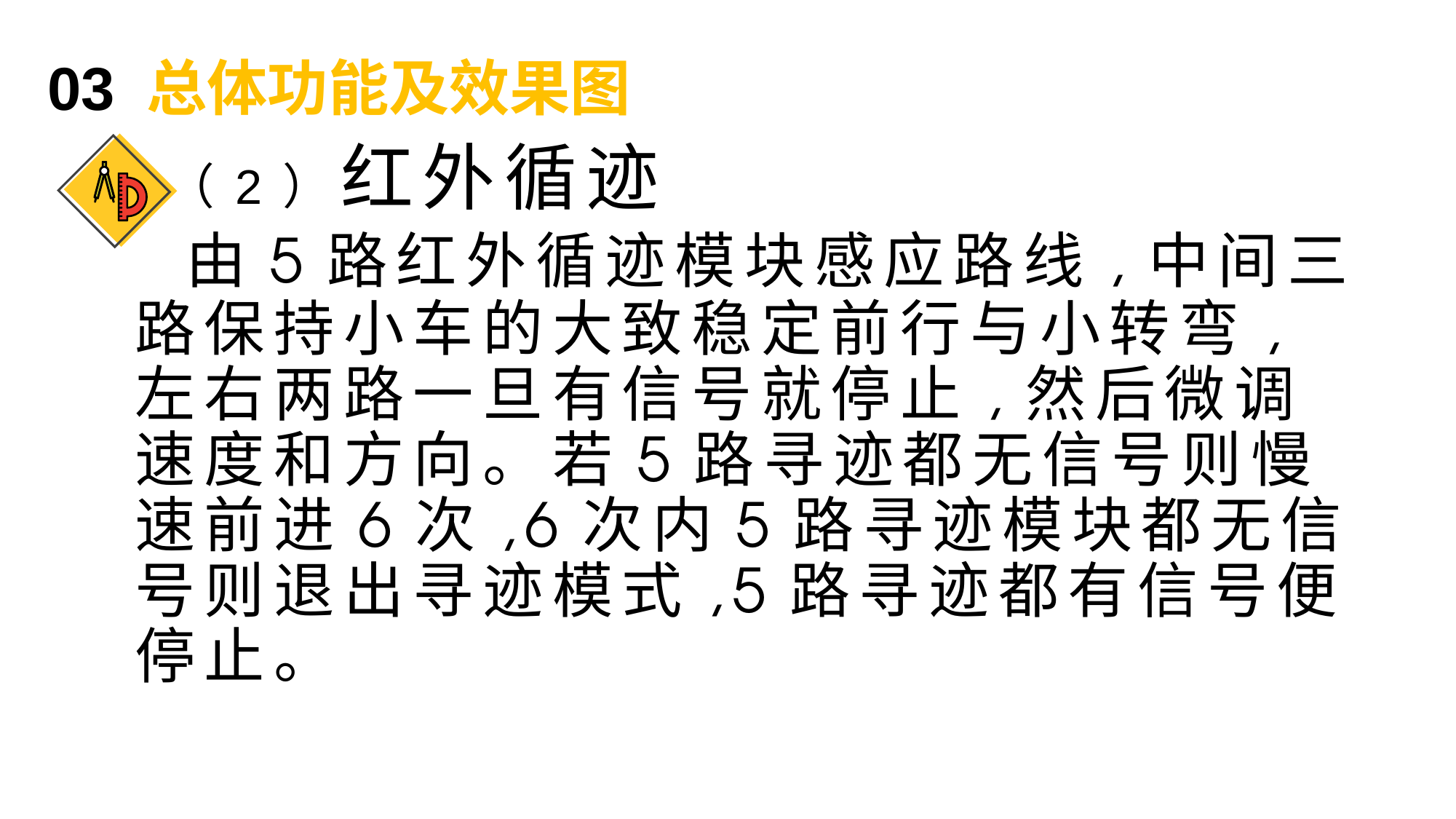

03 总体功能及效果图
# （2）红外循迹 由5路红外循迹模块感应路线,中间三路保持小车的大致稳定前行与小转弯,左右两路一旦有信号就停止,然后微调速度和方向。若5路寻迹都无信号则慢速前进6次,6次内5路寻迹模块都无信号则退出寻迹模式,5路寻迹都有信号便停止。